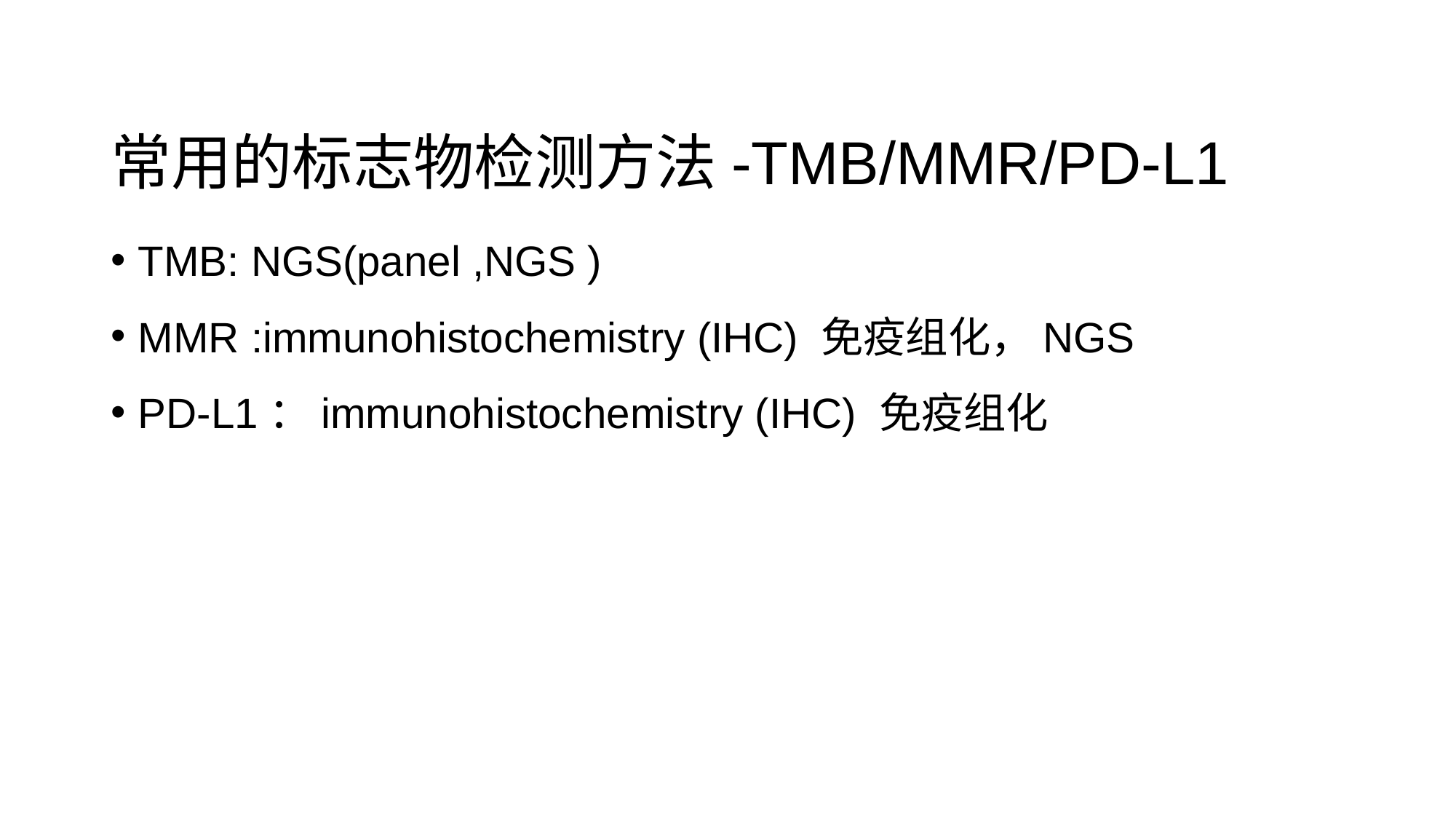

# 常用的标志物检测方法-TMB/MMR/PD-L1
TMB: NGS(panel ,NGS )
MMR :immunohistochemistry (IHC) 免疫组化，NGS
PD-L1：immunohistochemistry (IHC) 免疫组化